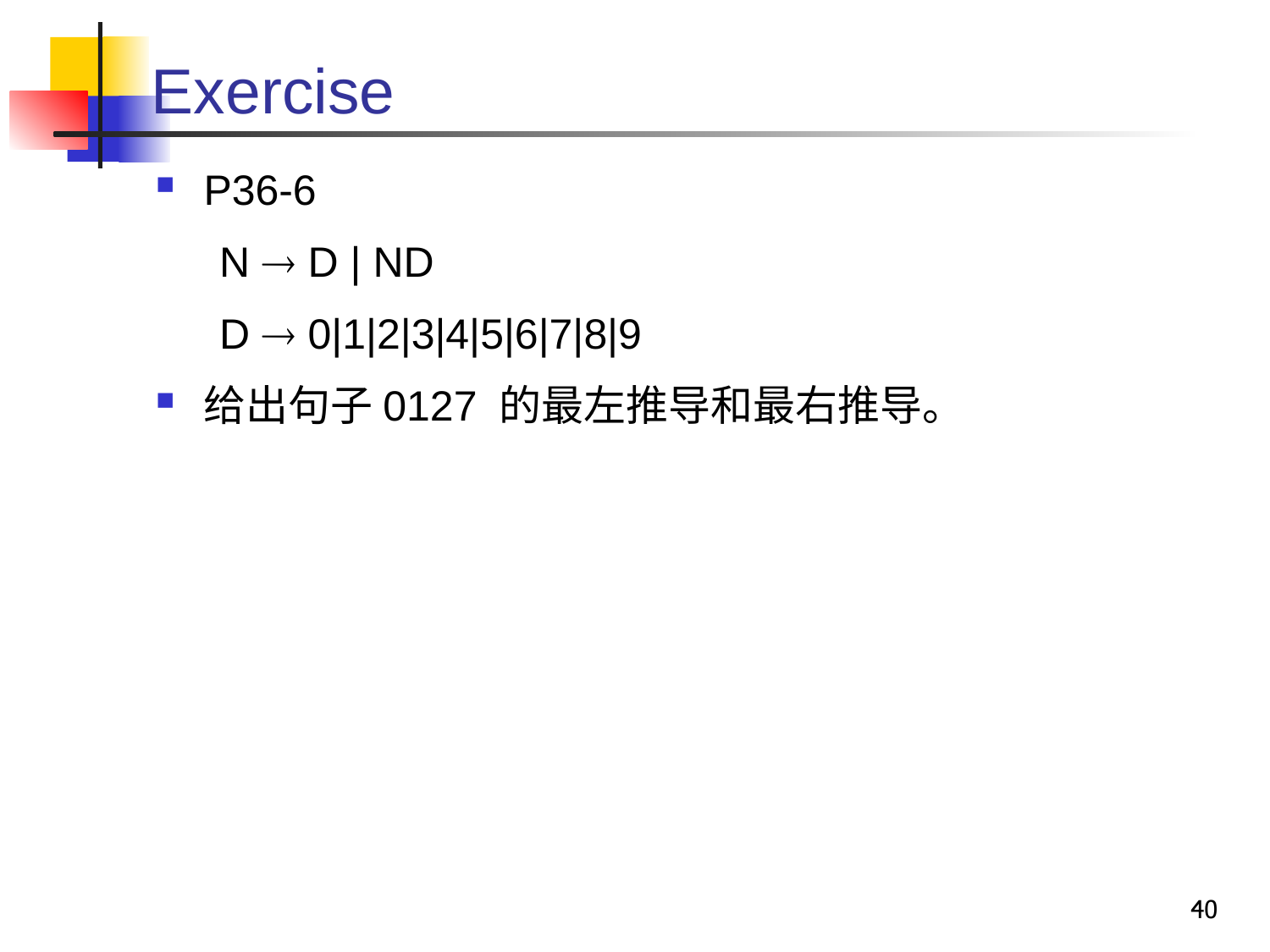

# Exercise
P36-6
N → D | ND
D → 0|1|2|3|4|5|6|7|8|9
给出句子0127 的最左推导和最右推导。
40